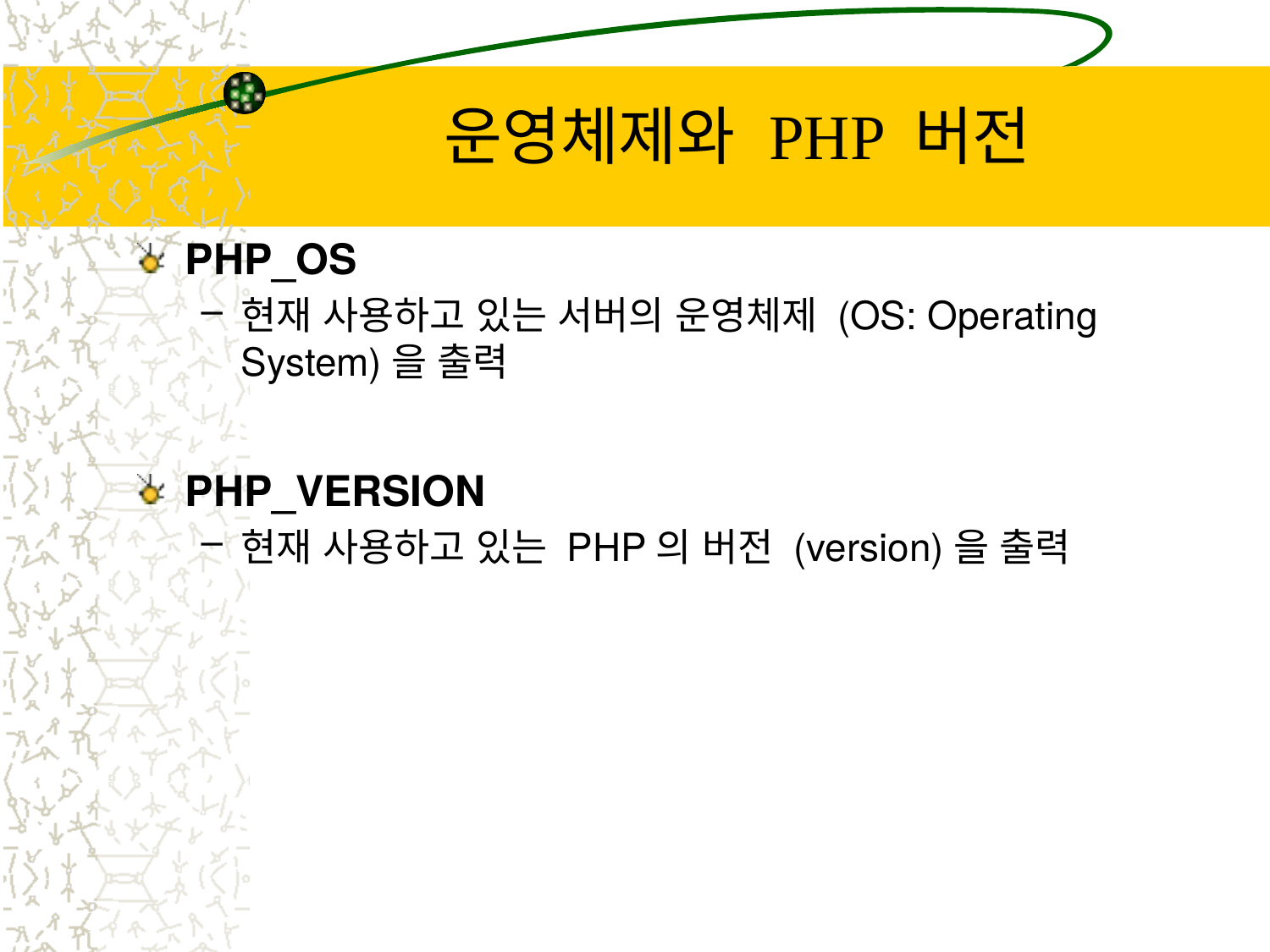

# 운영체제와 PHP 버전
PHP_OS
현재 사용하고 있는 서버의 운영체제 (OS: Operating System)을 출력

PHP_VERSION
현재 사용하고 있는 PHP의 버전 (version)을 출력